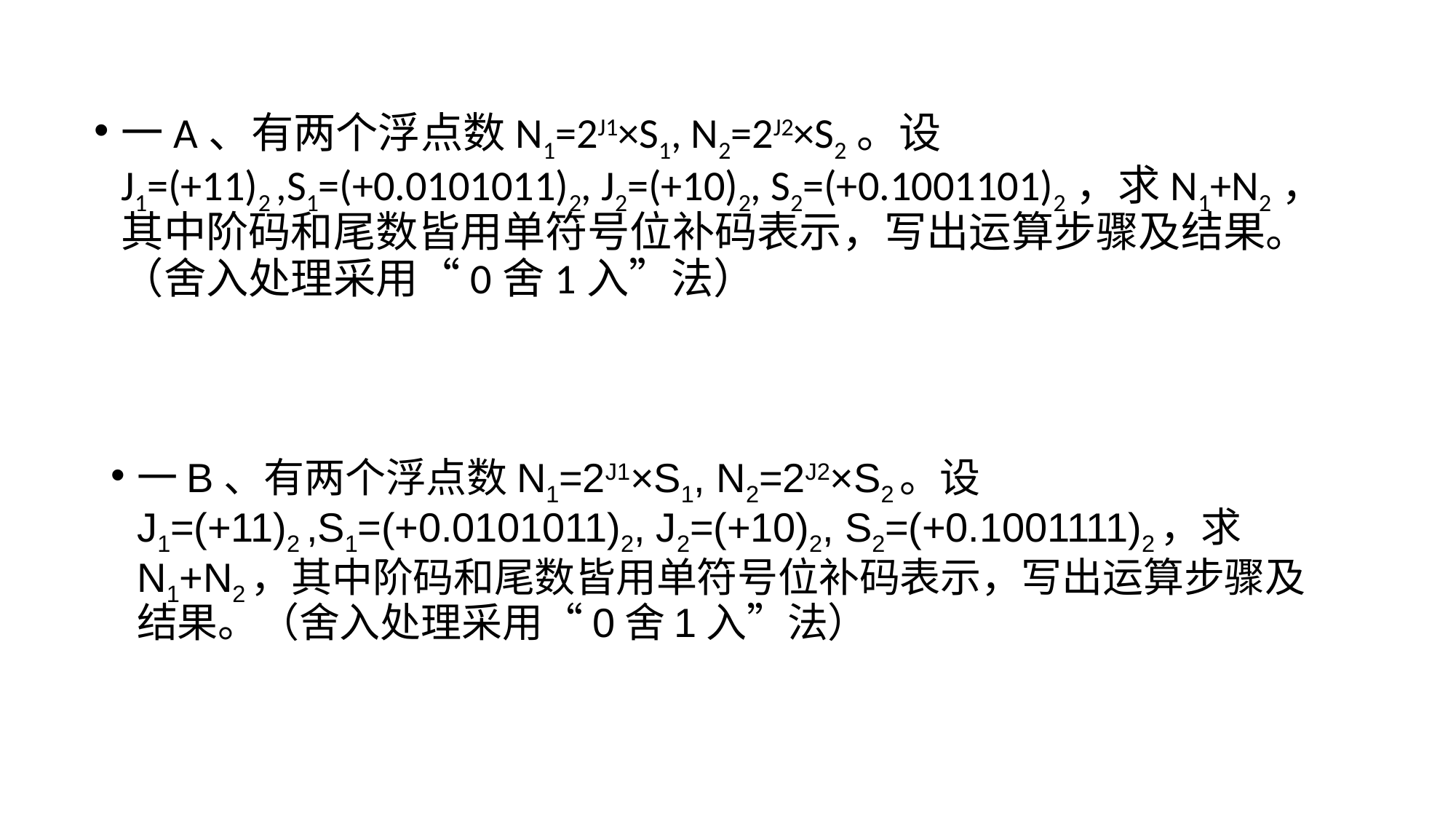

一A、有两个浮点数N1=2J1×S1, N2=2J2×S2。设J1=(+11)2 ,S1=(+0.0101011)2, J2=(+10)2, S2=(+0.1001101)2，求N1+N2，其中阶码和尾数皆用单符号位补码表示，写出运算步骤及结果。（舍入处理采用“0舍1入”法）
一B、有两个浮点数N1=2J1×S1, N2=2J2×S2。设J1=(+11)2 ,S1=(+0.0101011)2, J2=(+10)2, S2=(+0.1001111)2，求N1+N2，其中阶码和尾数皆用单符号位补码表示，写出运算步骤及结果。（舍入处理采用“0舍1入”法）